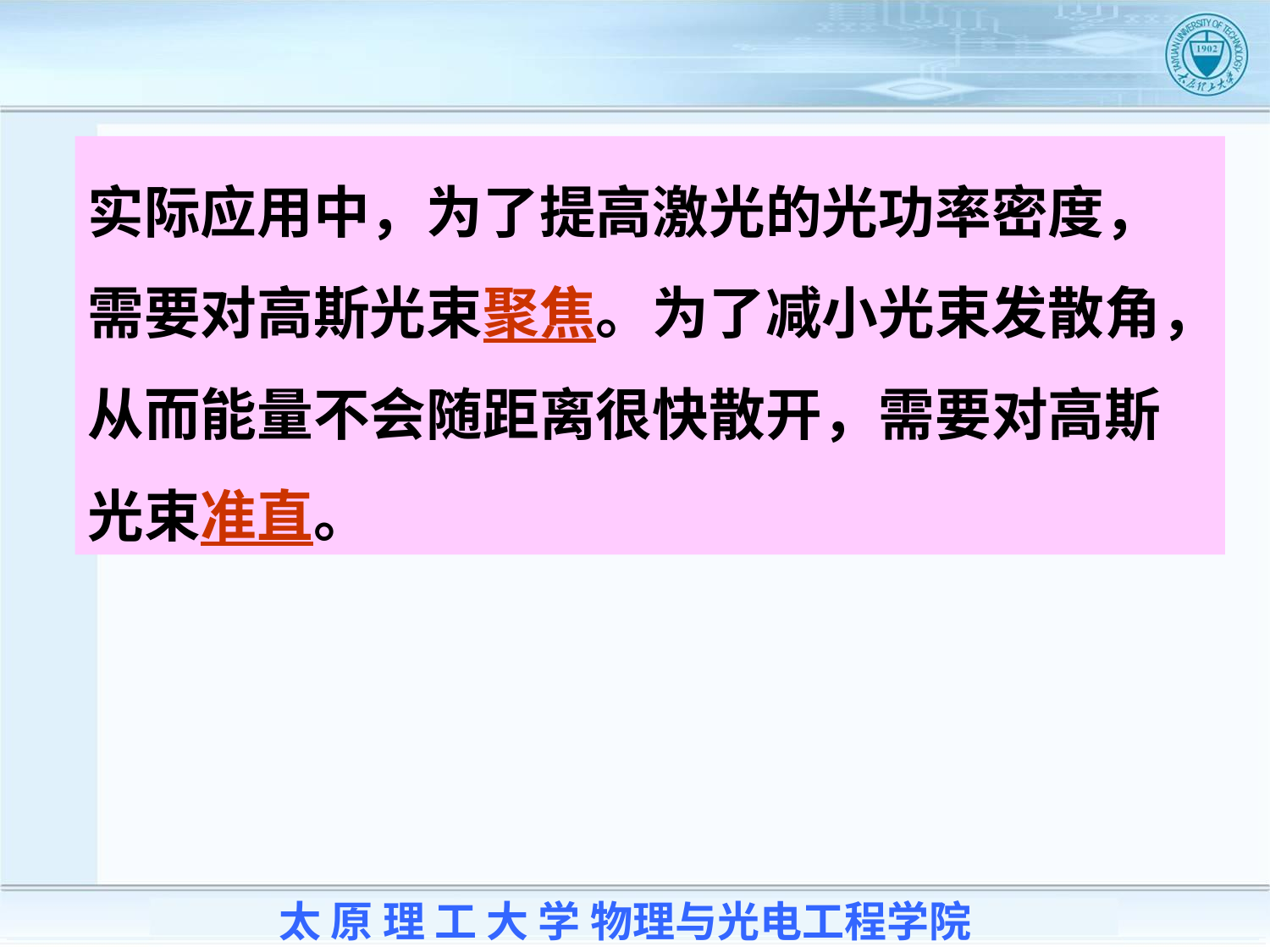

实际应用中，为了提高激光的光功率密度，需要对高斯光束聚焦。为了减小光束发散角，从而能量不会随距离很快散开，需要对高斯光束准直。